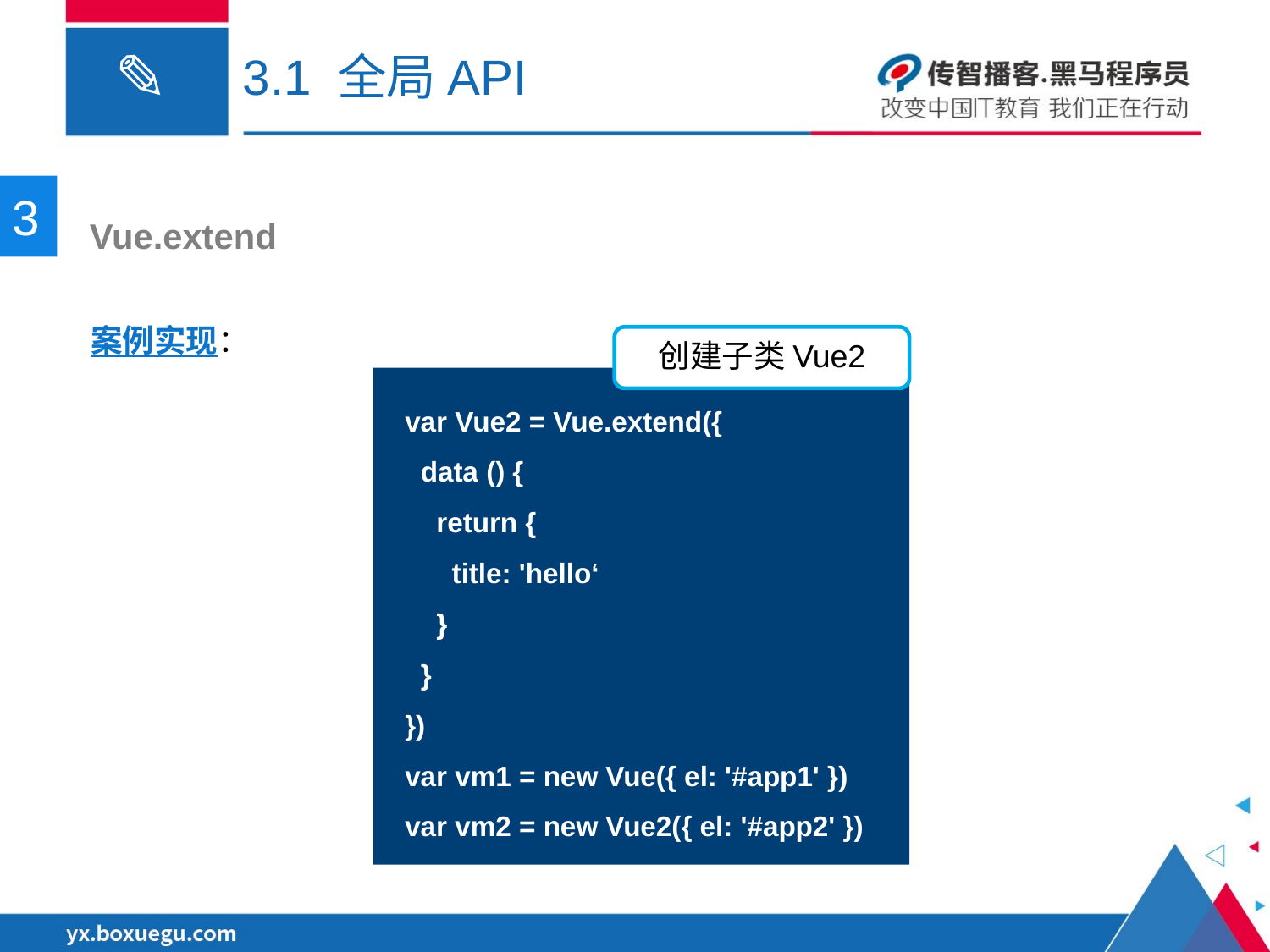

# 3.1 全局API

3
  Vue.extend
案例实现：
创建子类Vue2

var Vue2 = Vue.extend({
  data () {
    return {
      title: 'hello‘
    }
  }
})
var vm1 = new Vue({ el: '#app1' })
var vm2 = new Vue2({ el: '#app2' })